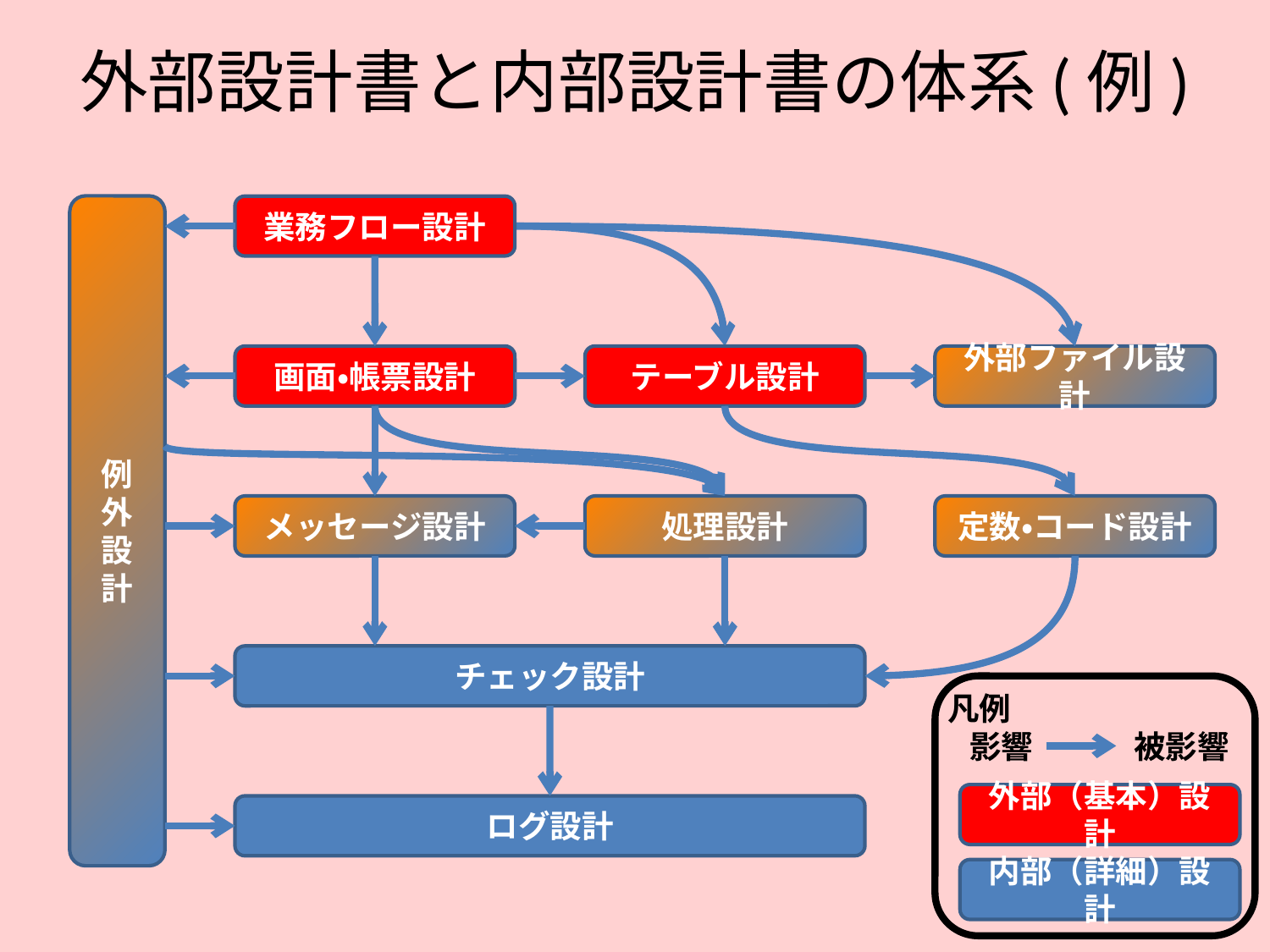

# 外部設計書と内部設計書の体系(例)
例外設計
業務フロー設計
画面・帳票設計
テーブル設計
外部ファイル設計
メッセージ設計
定数・コード設計
処理設計
チェック設計
凡例
  影響              被影響
外部（基本）設計
ログ設計
内部（詳細）設計